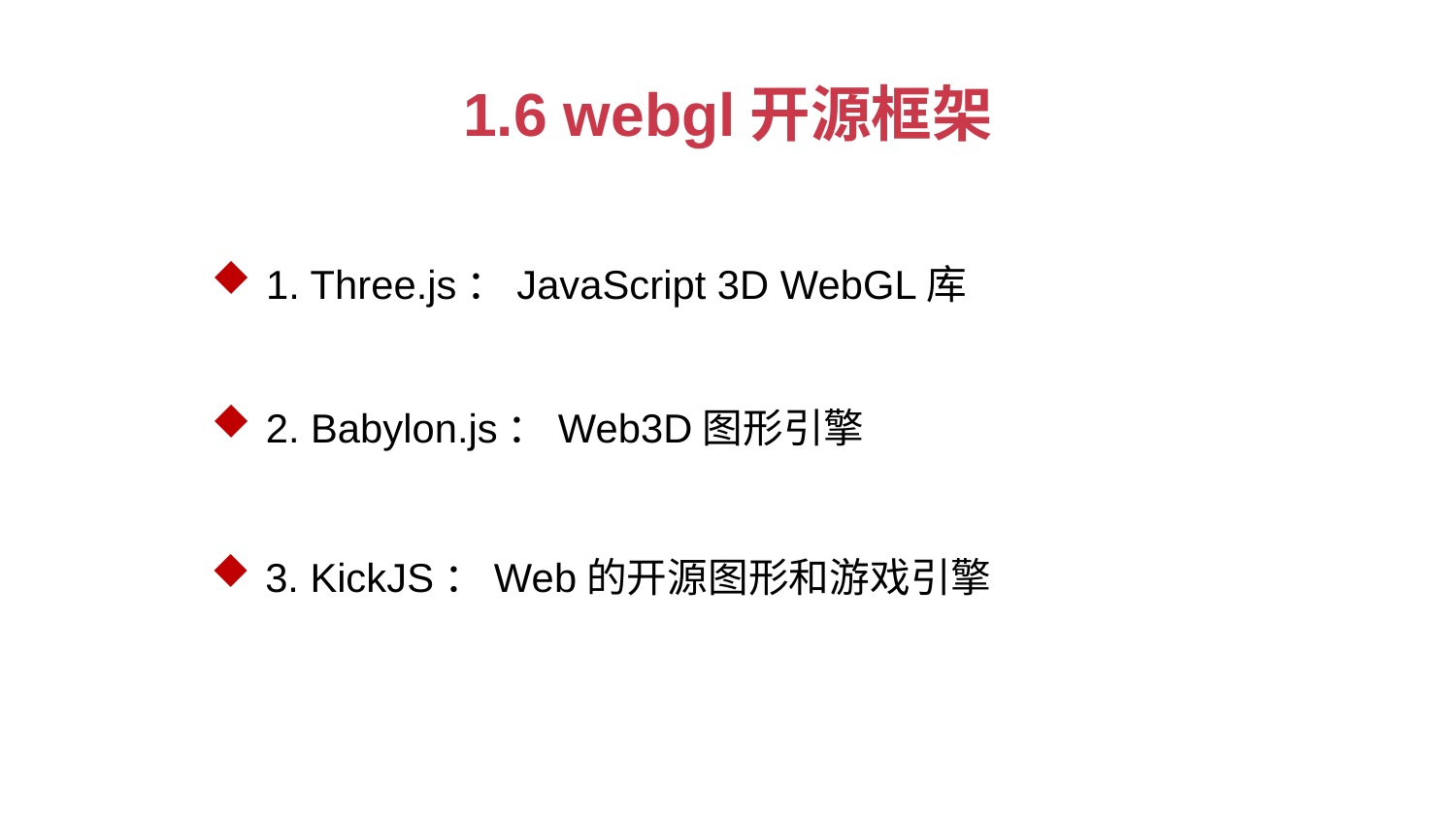

1.6 webgl开源框架
1. Three.js：JavaScript 3D WebGL库
2. Babylon.js：Web3D图形引擎
3. KickJS：Web的开源图形和游戏引擎